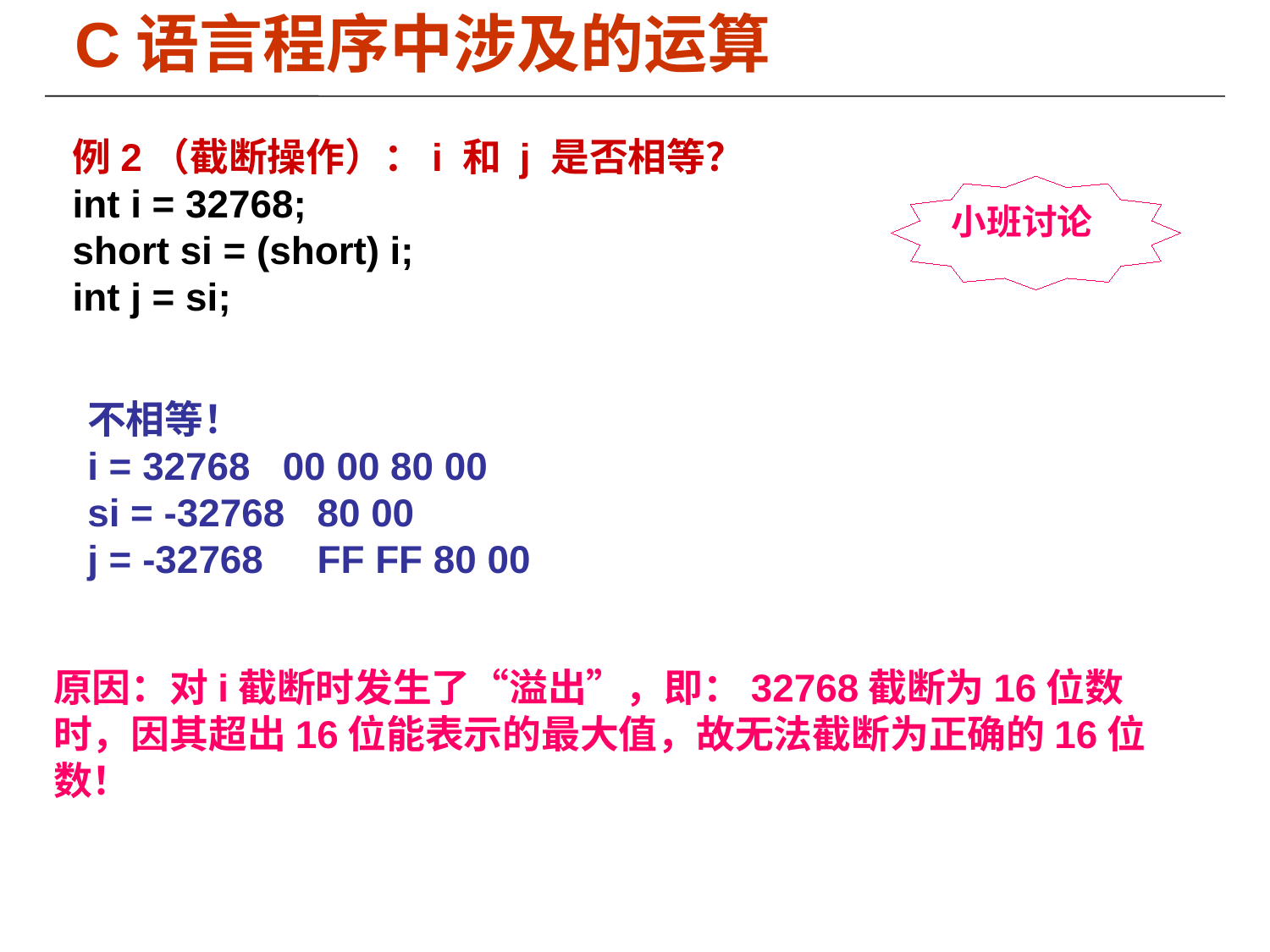

C语言程序中涉及的运算
例2（截断操作）：i 和 j 是否相等？
int i = 32768;
short si = (short) i;
int j = si;
小班讨论
不相等！
i = 32768   00 00 80 00
si = -32768   80 00
j = -32768     FF FF 80 00
原因：对i截断时发生了“溢出”，即：32768截断为16位数时，因其超出16位能表示的最大值，故无法截断为正确的16位数！